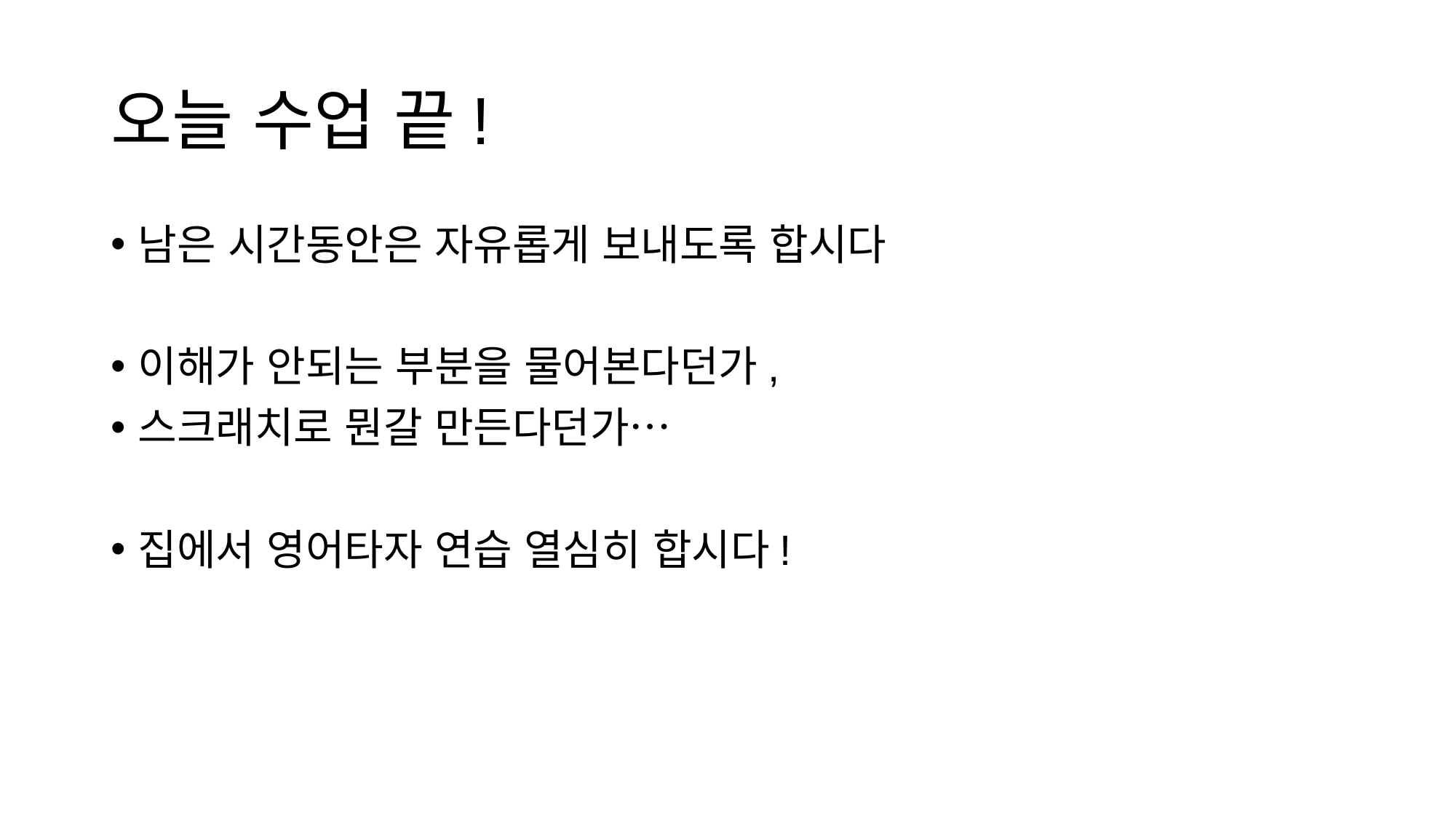

# 오늘 수업 끝!
남은 시간동안은 자유롭게 보내도록 합시다

이해가 안되는 부분을 물어본다던가,
스크래치로 뭔갈 만든다던가…

집에서 영어타자 연습 열심히 합시다!